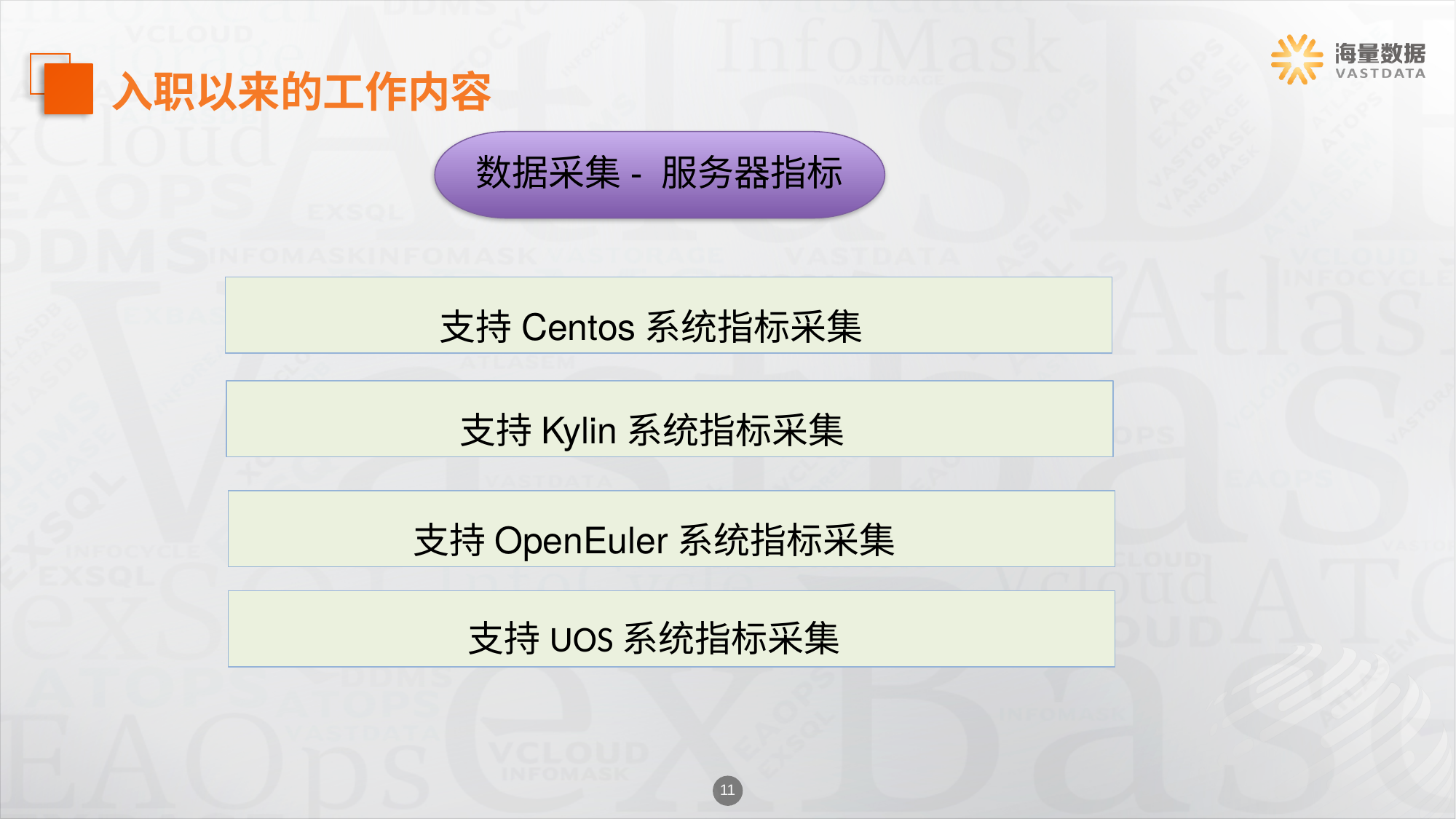

入职以来的工作内容

数据采集- 服务器指标

支持Centos系统指标采集

支持Kylin系统指标采集

支持OpenEuler系统指标采集

支持UOS系统指标采集